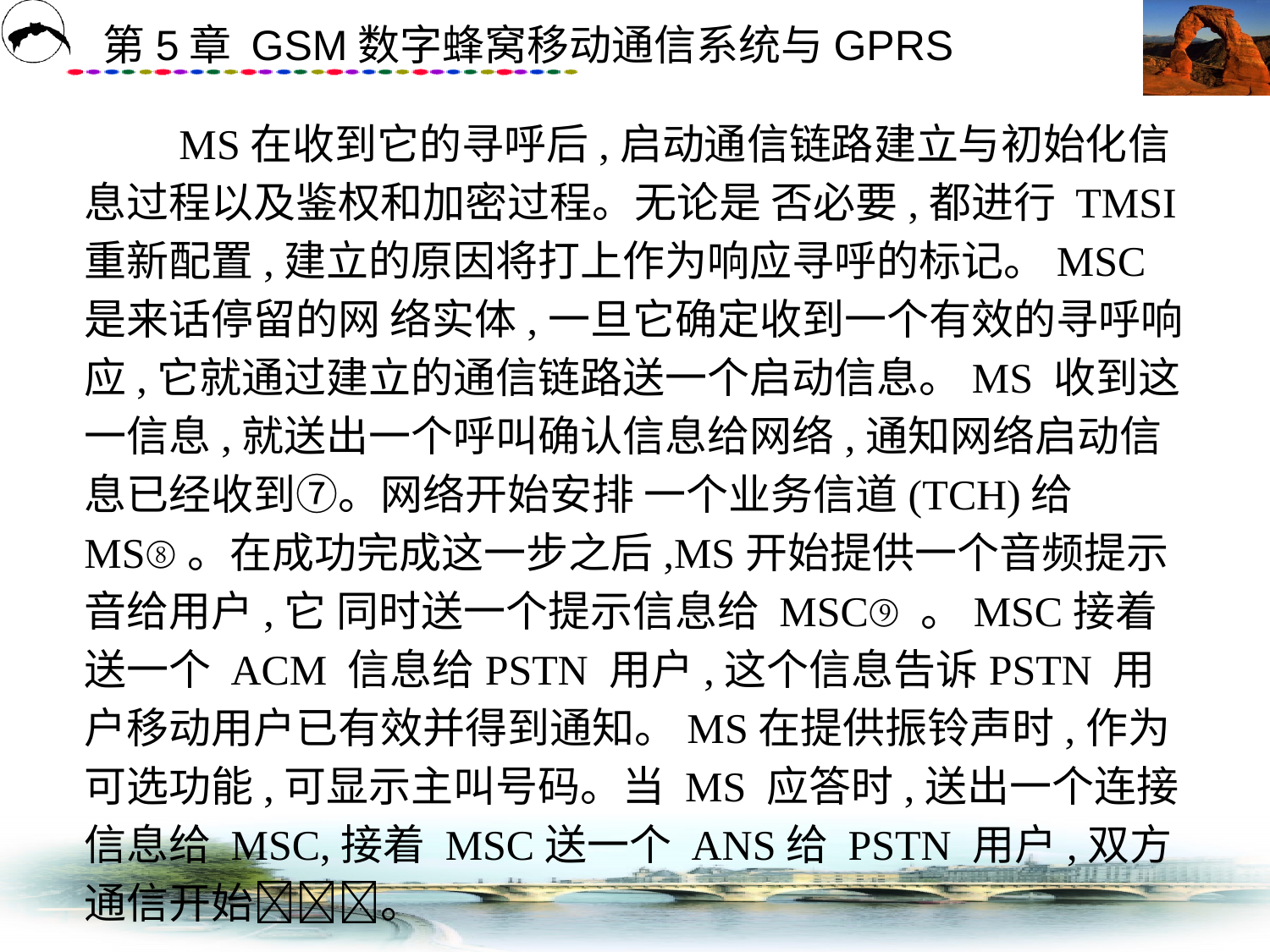

# MS在收到它的寻呼后,启动通信链路建立与初始化信息过程以及鉴权和加密过程。无论是 否必要,都进行 TMSI重新配置,建立的原因将打上作为响应寻呼的标记。MSC是来话停留的网 络实体,一旦它确定收到一个有效的寻呼响应,它就通过建立的通信链路送一个启动信息。MS 收到这一信息,就送出一个呼叫确认信息给网络,通知网络启动信息已经收到⑦。网络开始安排 一个业务信道(TCH)给 MS⑧。在成功完成这一步之后,MS开始提供一个音频提示音给用户,它 同时送一个提示信息给 MSC⑨。MSC接着送一个 ACM 信息给PSTN 用户,这个信息告诉PSTN 用户移动用户已有效并得到通知。MS在提供振铃声时,作为可选功能,可显示主叫号码。当 MS 应答时,送出一个连接信息给 MSC,接着 MSC送一个 ANS给 PSTN 用户,双方通信开始􀃊􀁉􀁒。